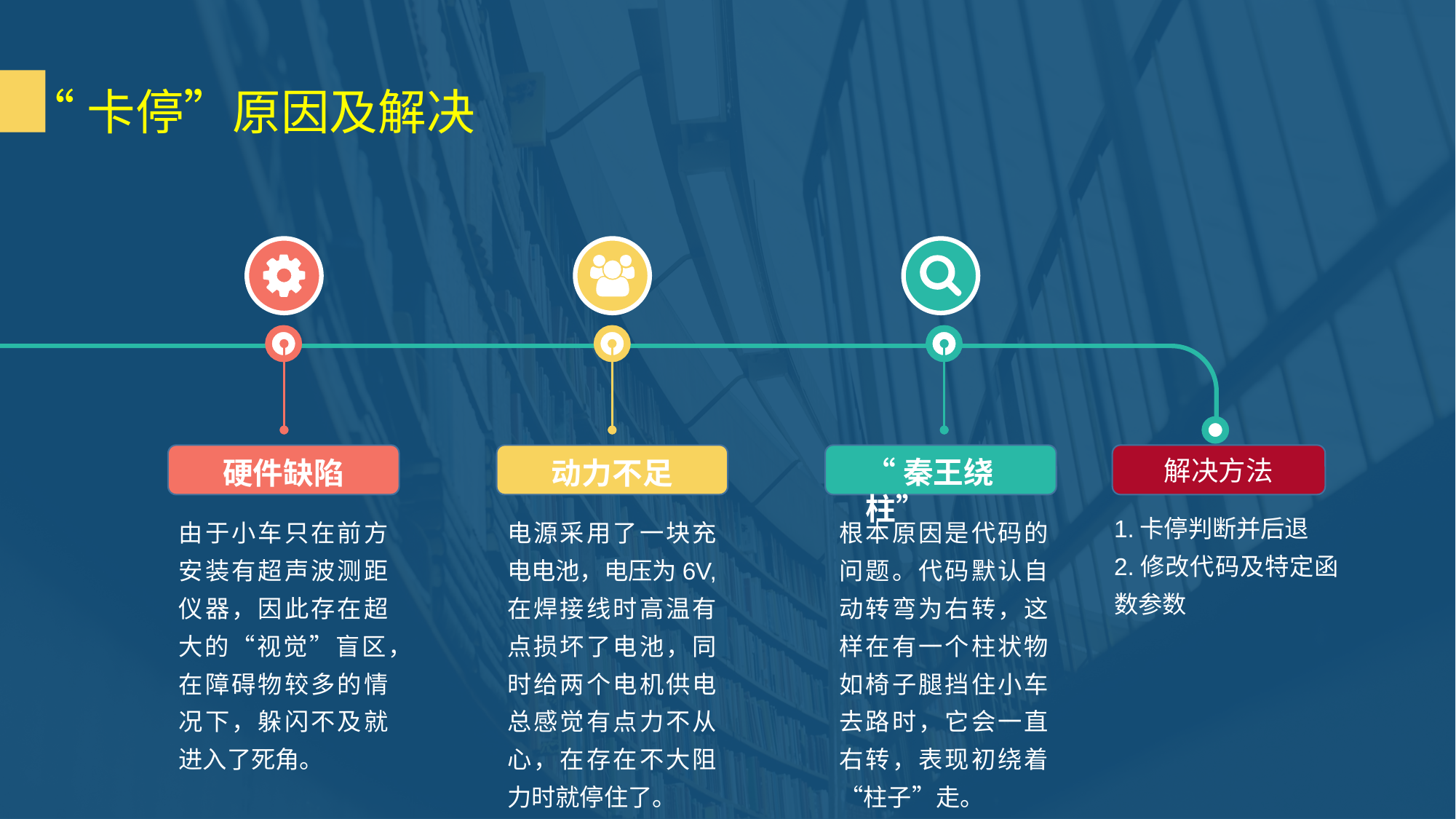

“卡停”原因及解决

解决方法
硬件缺陷
动力不足
“秦王绕柱”
1.卡停判断并后退
2.修改代码及特定函数参数
由于小车只在前方安装有超声波测距仪器，因此存在超大的“视觉”盲区，在障碍物较多的情况下，躲闪不及就进入了死角。
电源采用了一块充电电池，电压为6V,在焊接线时高温有点损坏了电池，同时给两个电机供电总感觉有点力不从心，在存在不大阻力时就停住了。
根本原因是代码的问题。代码默认自动转弯为右转，这样在有一个柱状物如椅子腿挡住小车去路时，它会一直右转，表现初绕着“柱子”走。